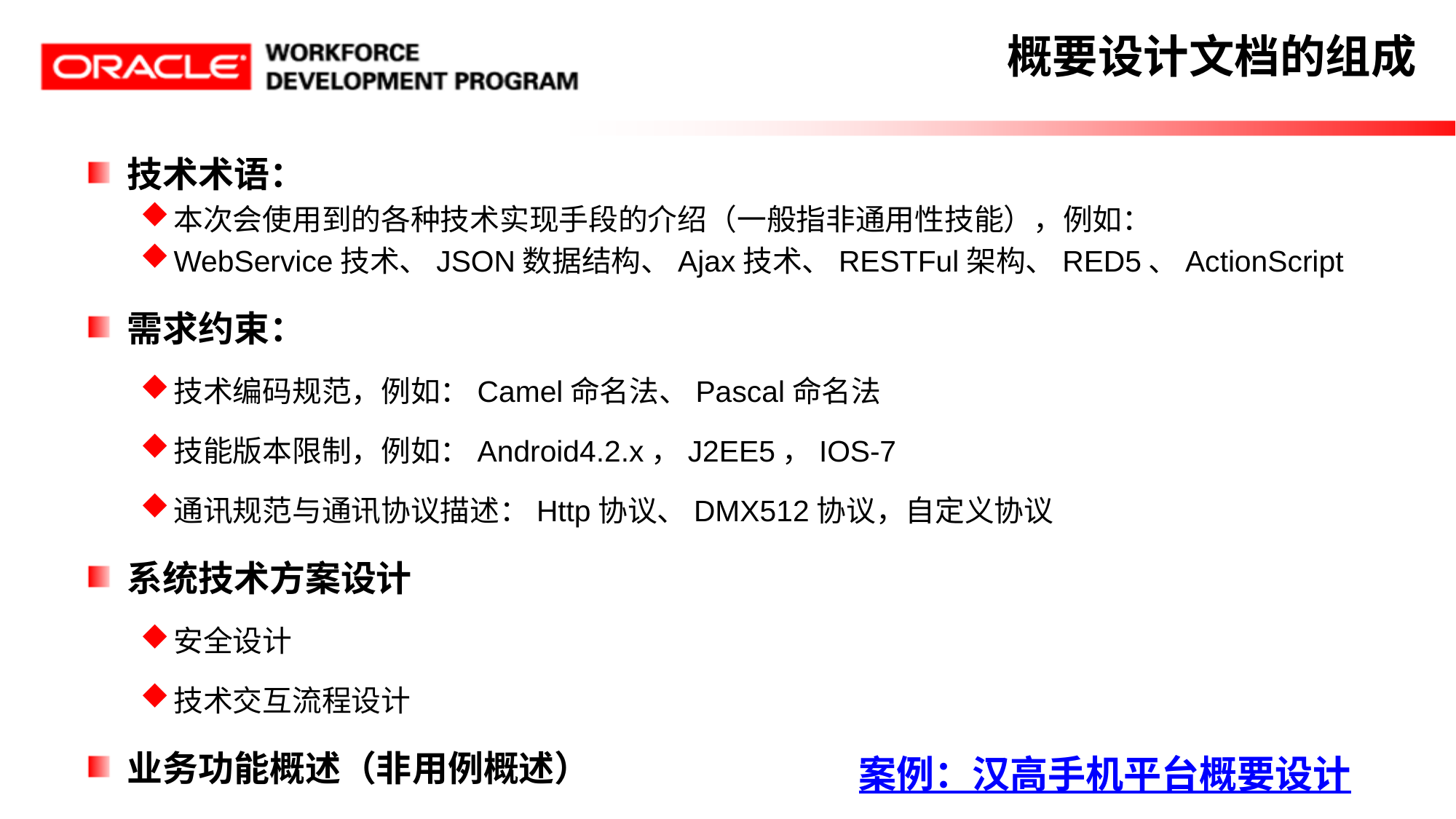

# 概要设计文档的组成
技术术语：
本次会使用到的各种技术实现手段的介绍（一般指非通用性技能），例如：
WebService技术、JSON数据结构、Ajax技术、RESTFul架构、RED5、ActionScript
需求约束：
技术编码规范，例如：Camel命名法、Pascal命名法
技能版本限制，例如：Android4.2.x，J2EE5，IOS-7
通讯规范与通讯协议描述：Http协议、DMX512协议，自定义协议
系统技术方案设计
安全设计
技术交互流程设计
业务功能概述（非用例概述）

案例：汉高手机平台概要设计